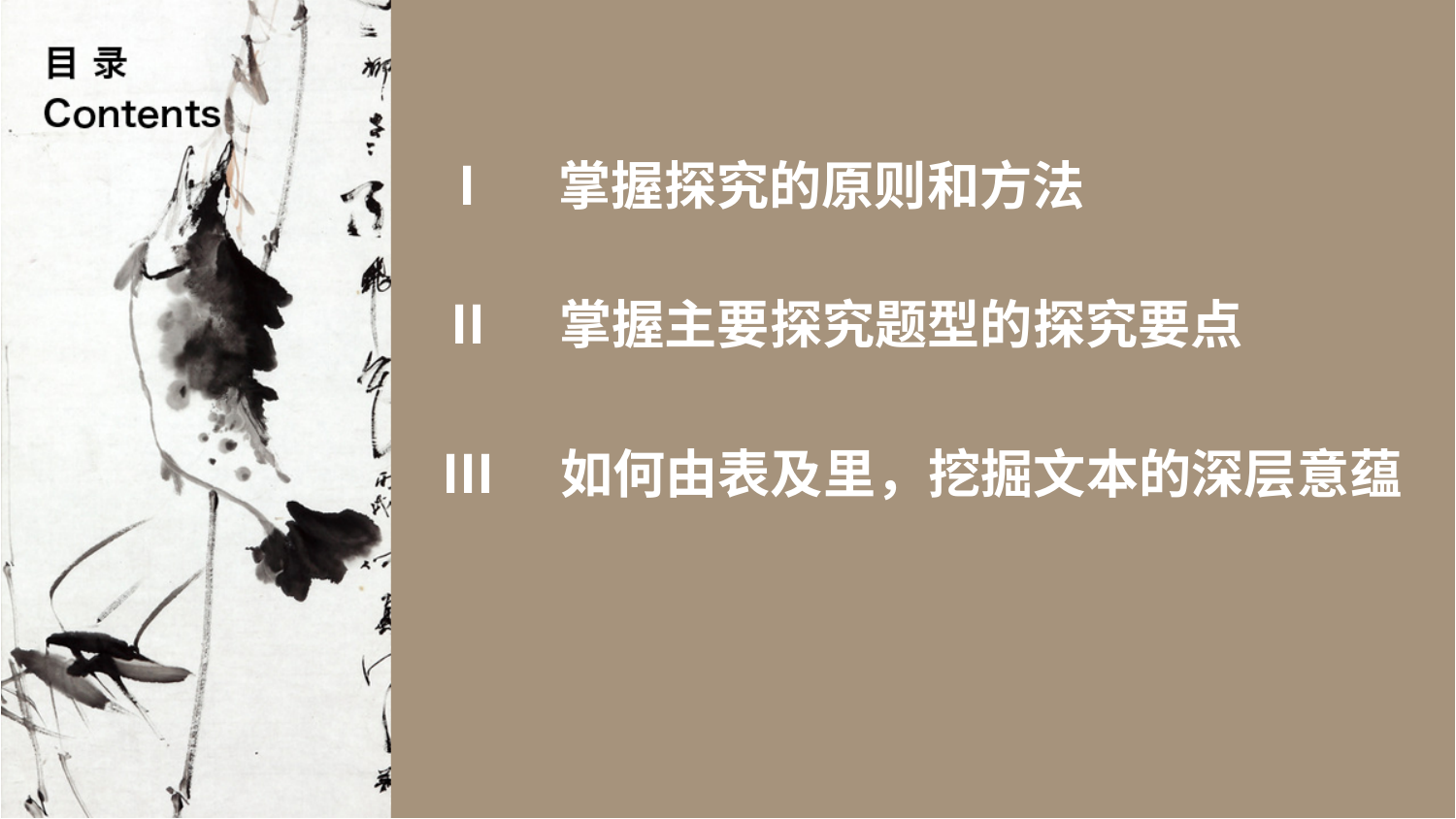

Ⅰ　掌握探究的原则和方法
Ⅱ　掌握主要探究题型的探究要点
Ⅲ　如何由表及里，挖掘文本的深层意蕴